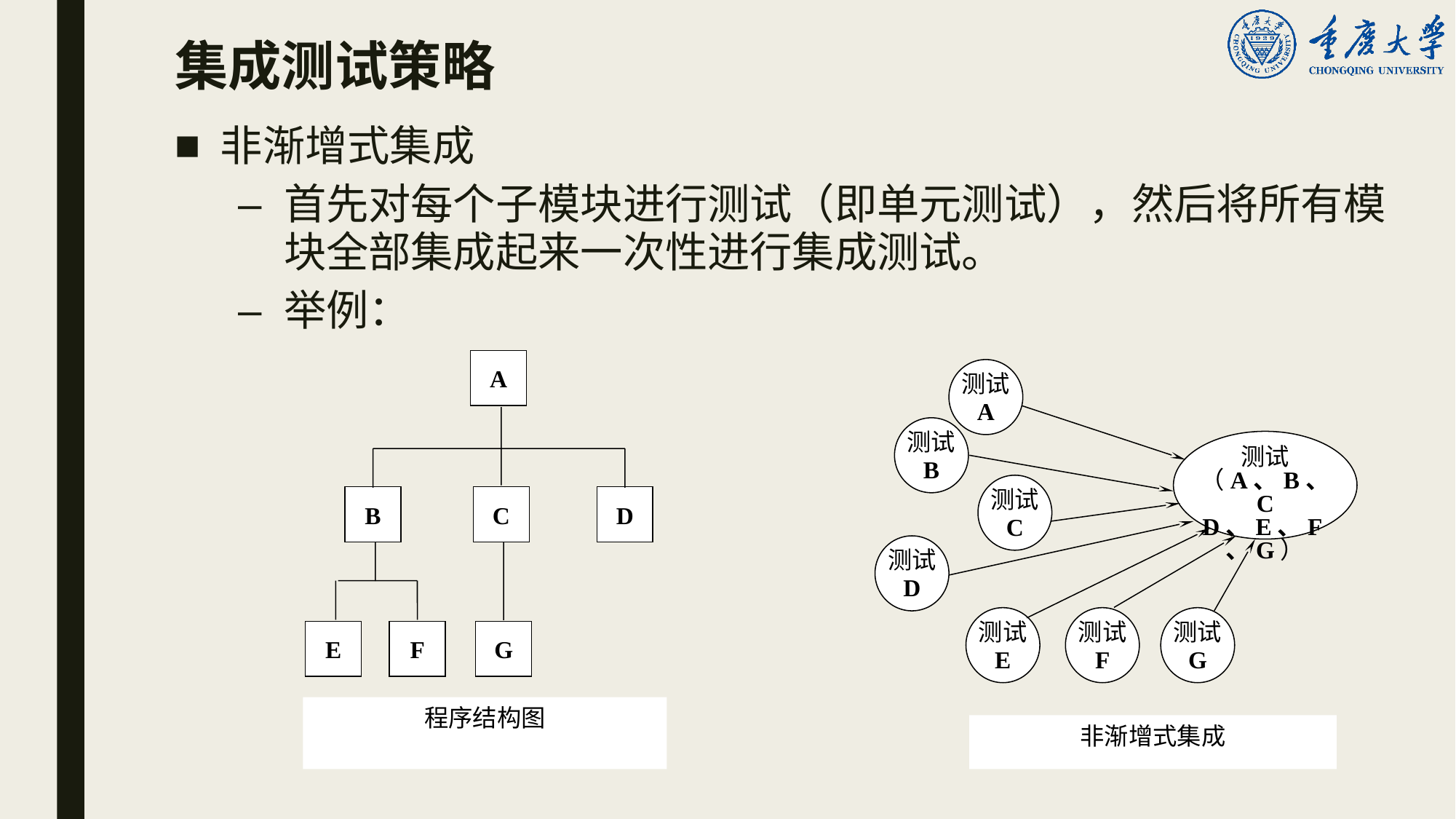

# 集成测试策略
非渐增式集成
首先对每个子模块进行测试（即单元测试），然后将所有模块全部集成起来一次性进行集成测试。
举例：

A

B
C
D

E
F
G
程序结构图
测试
A

测试
B
测试
（A、B、C
D、E、F、G）

测试
C

测试
D

测试
E
测试
F
测试
G
非渐增式集成